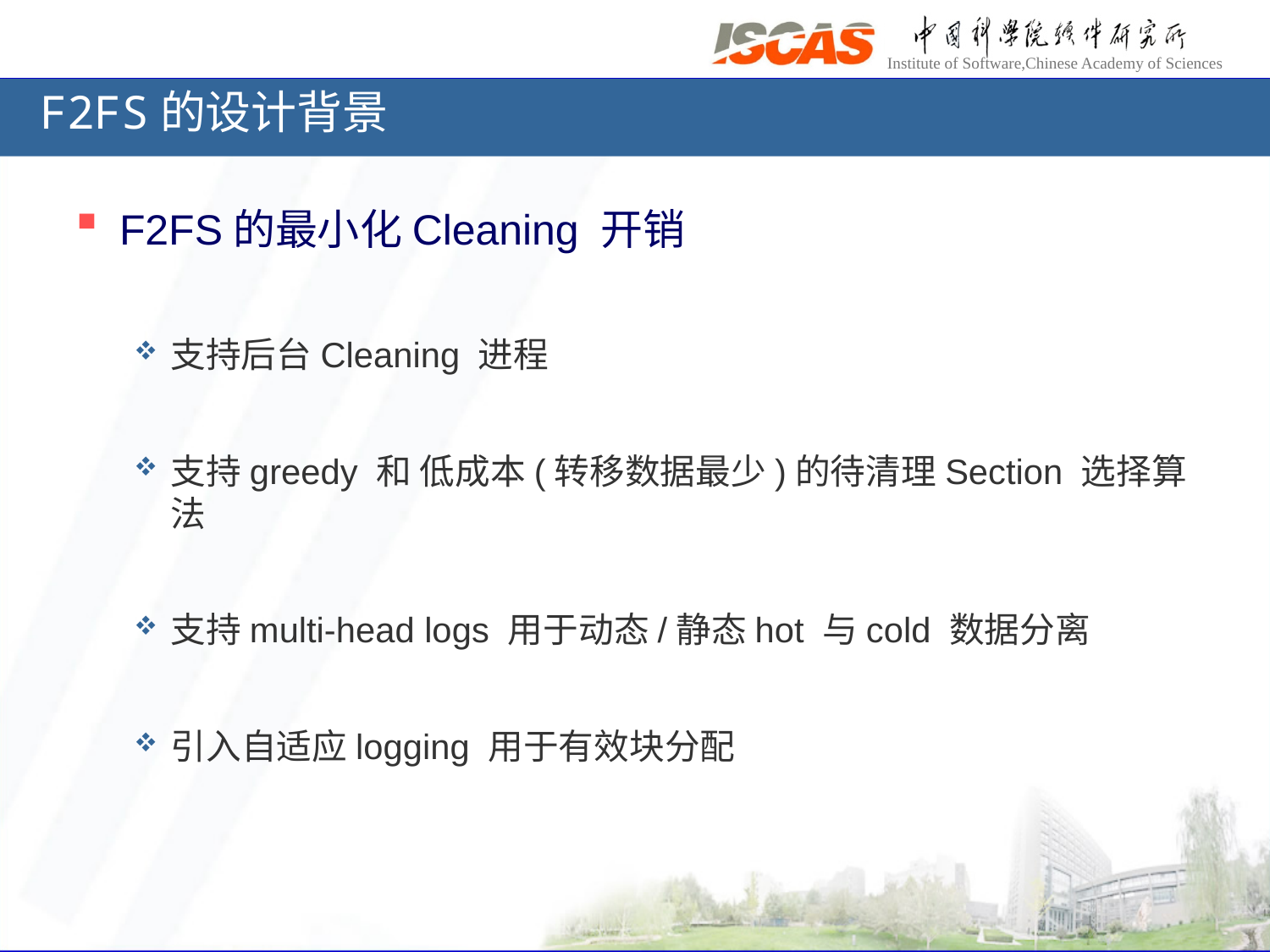

# F2FS的设计背景
F2FS的最小化Cleaning 开销

支持后台Cleaning 进程

支持greedy 和 低成本(转移数据最少)的待清理Section 选择算法

支持multi-head logs 用于动态/静态hot 与cold 数据分离

引入自适应logging 用于有效块分配